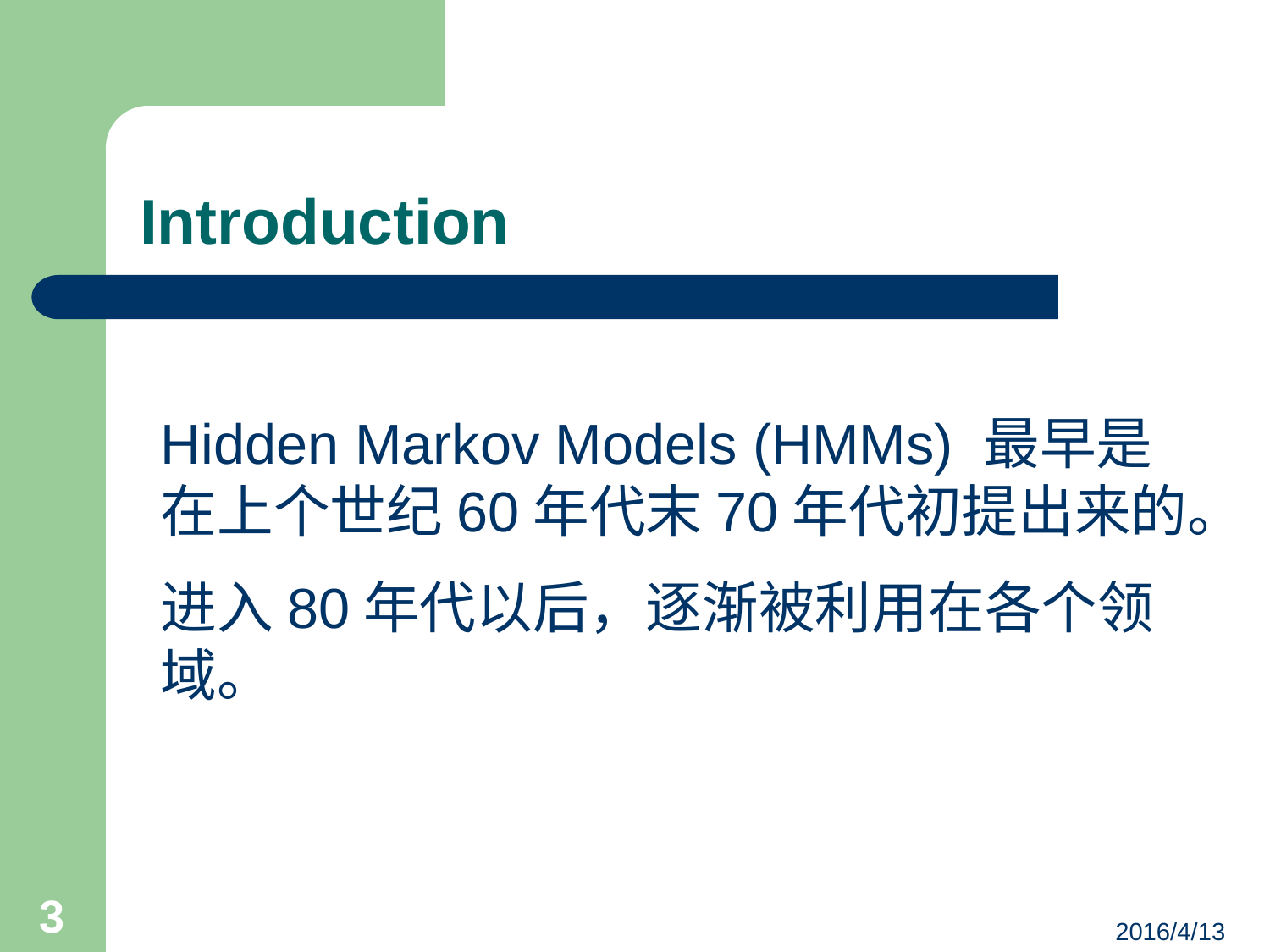

# Introduction
Hidden Markov Models (HMMs) 最早是在上个世纪60年代末70年代初提出来的。
进入80年代以后，逐渐被利用在各个领域。

3
2016/4/13